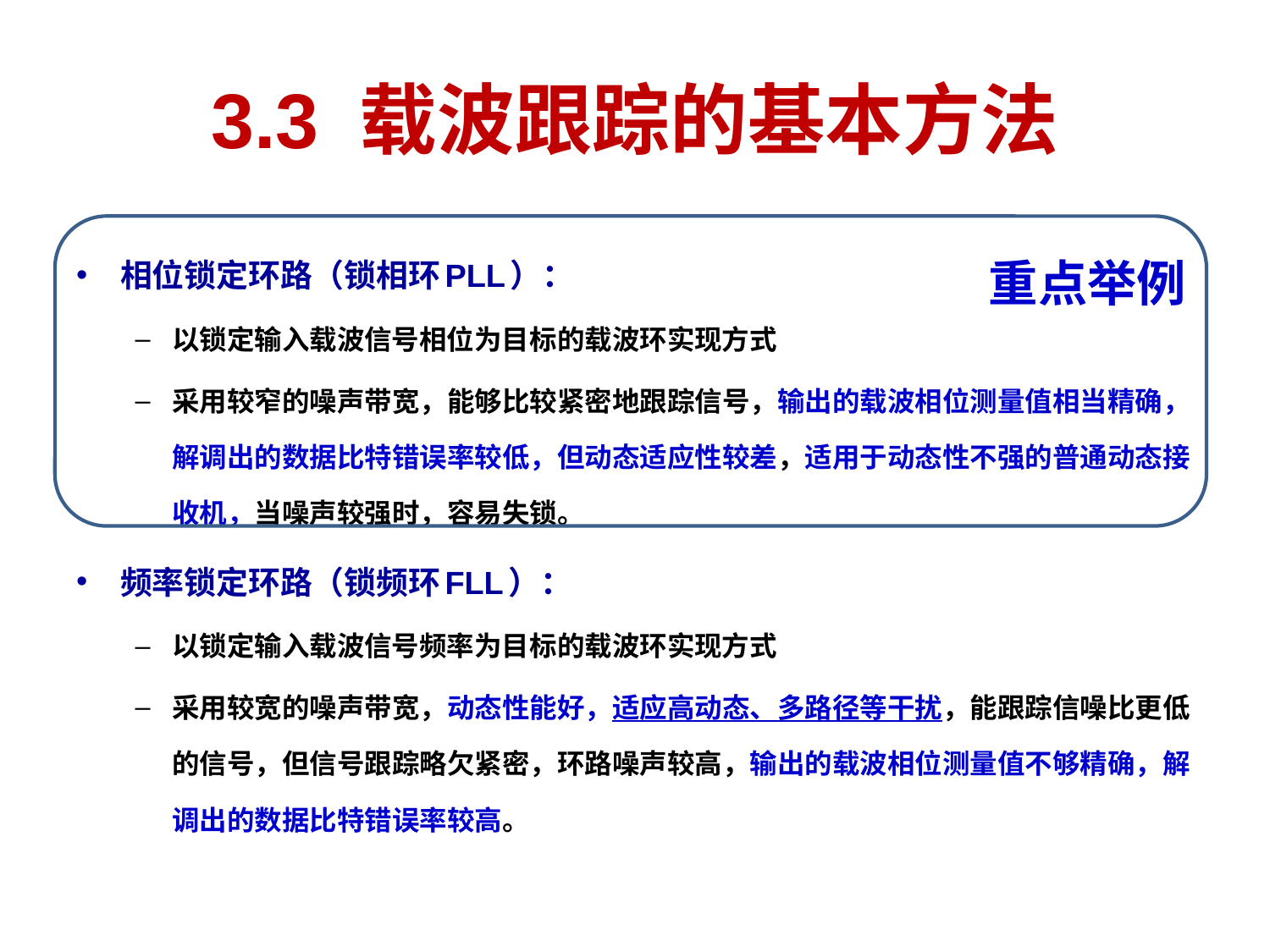

# 3.3 载波跟踪的基本方法

相位锁定环路（锁相环PLL）：
以锁定输入载波信号相位为目标的载波环实现方式
采用较窄的噪声带宽，能够比较紧密地跟踪信号，输出的载波相位测量值相当精确，解调出的数据比特错误率较低，但动态适应性较差，适用于动态性不强的普通动态接收机，当噪声较强时，容易失锁。
频率锁定环路（锁频环FLL）：
以锁定输入载波信号频率为目标的载波环实现方式
采用较宽的噪声带宽，动态性能好，适应高动态、多路径等干扰，能跟踪信噪比更低的信号，但信号跟踪略欠紧密，环路噪声较高，输出的载波相位测量值不够精确，解调出的数据比特错误率较高。
重点举例